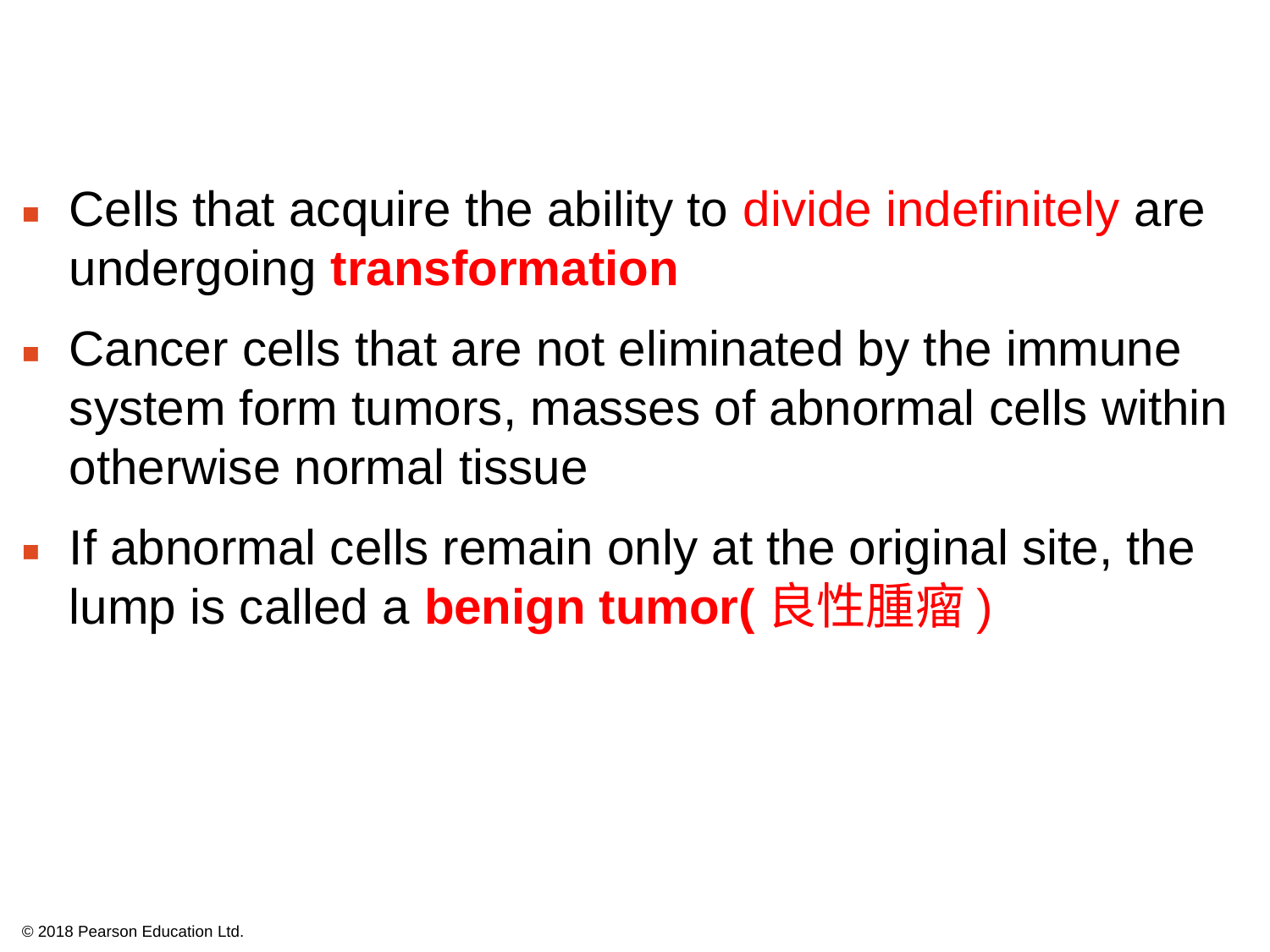

Cells that acquire the ability to divide indefinitely are undergoing transformation
Cancer cells that are not eliminated by the immune system form tumors, masses of abnormal cells within otherwise normal tissue
If abnormal cells remain only at the original site, the lump is called a benign tumor(良性腫瘤)
© 2018 Pearson Education Ltd.